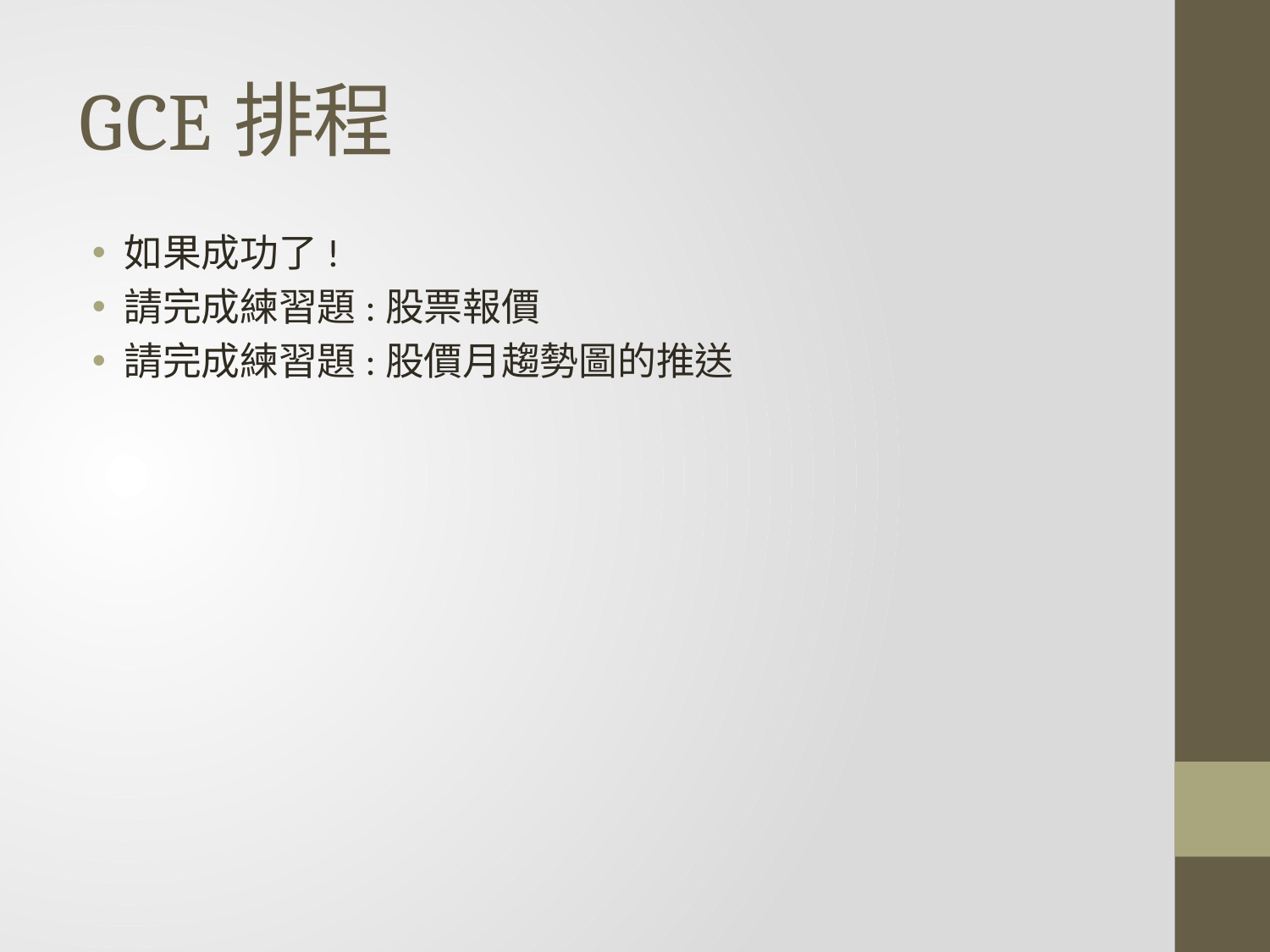

# GCE排程
如果成功了!
請完成練習題:股票報價
請完成練習題:股價月趨勢圖的推送